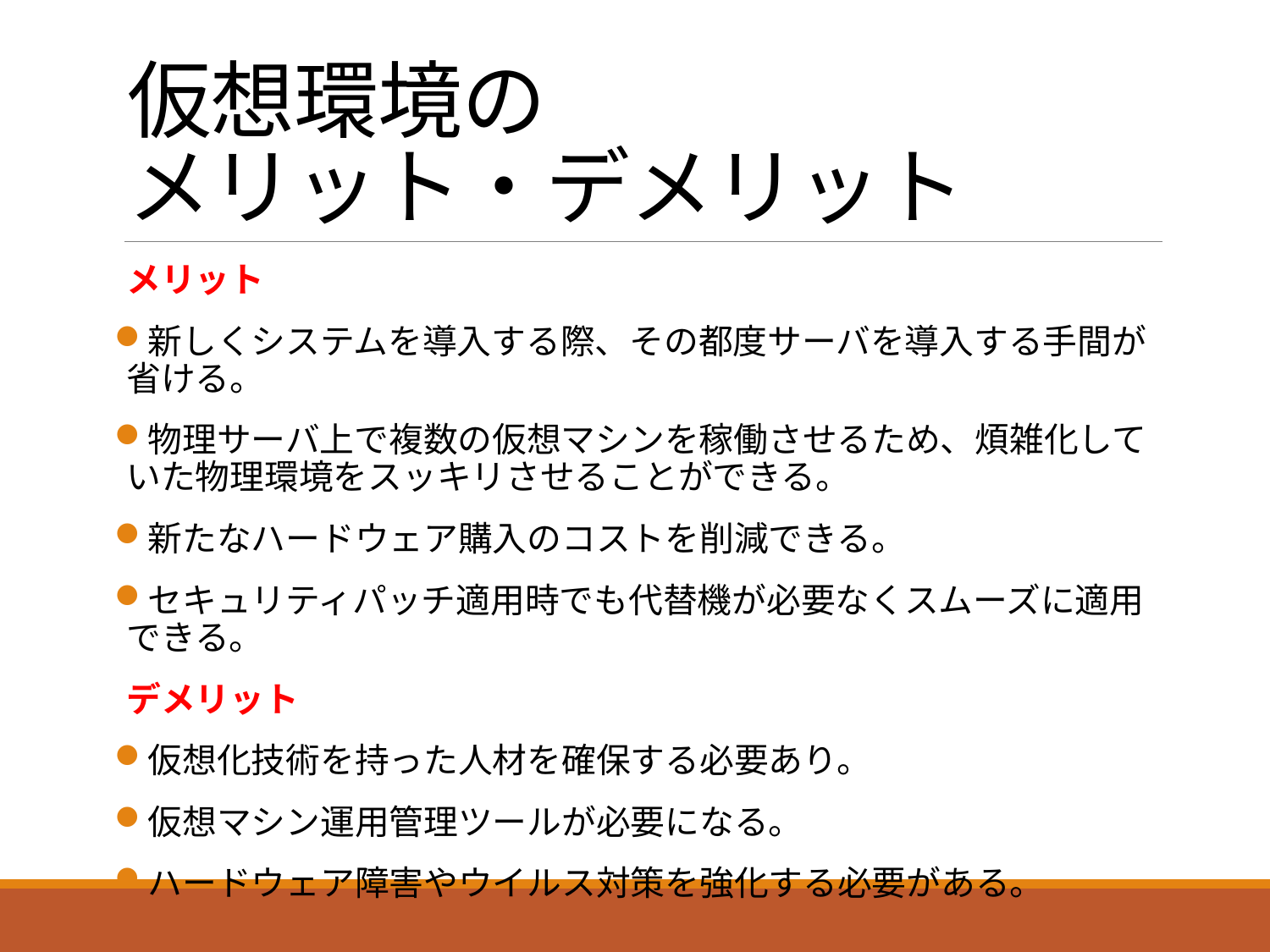

# 仮想環境の メリット・デメリット
メリット
新しくシステムを導入する際、その都度サーバを導入する手間が省ける。
物理サーバ上で複数の仮想マシンを稼働させるため、煩雑化していた物理環境をスッキリさせることができる。
新たなハードウェア購入のコストを削減できる。
セキュリティパッチ適用時でも代替機が必要なくスムーズに適用できる。
デメリット
仮想化技術を持った人材を確保する必要あり。
仮想マシン運用管理ツールが必要になる。
ハードウェア障害やウイルス対策を強化する必要がある。